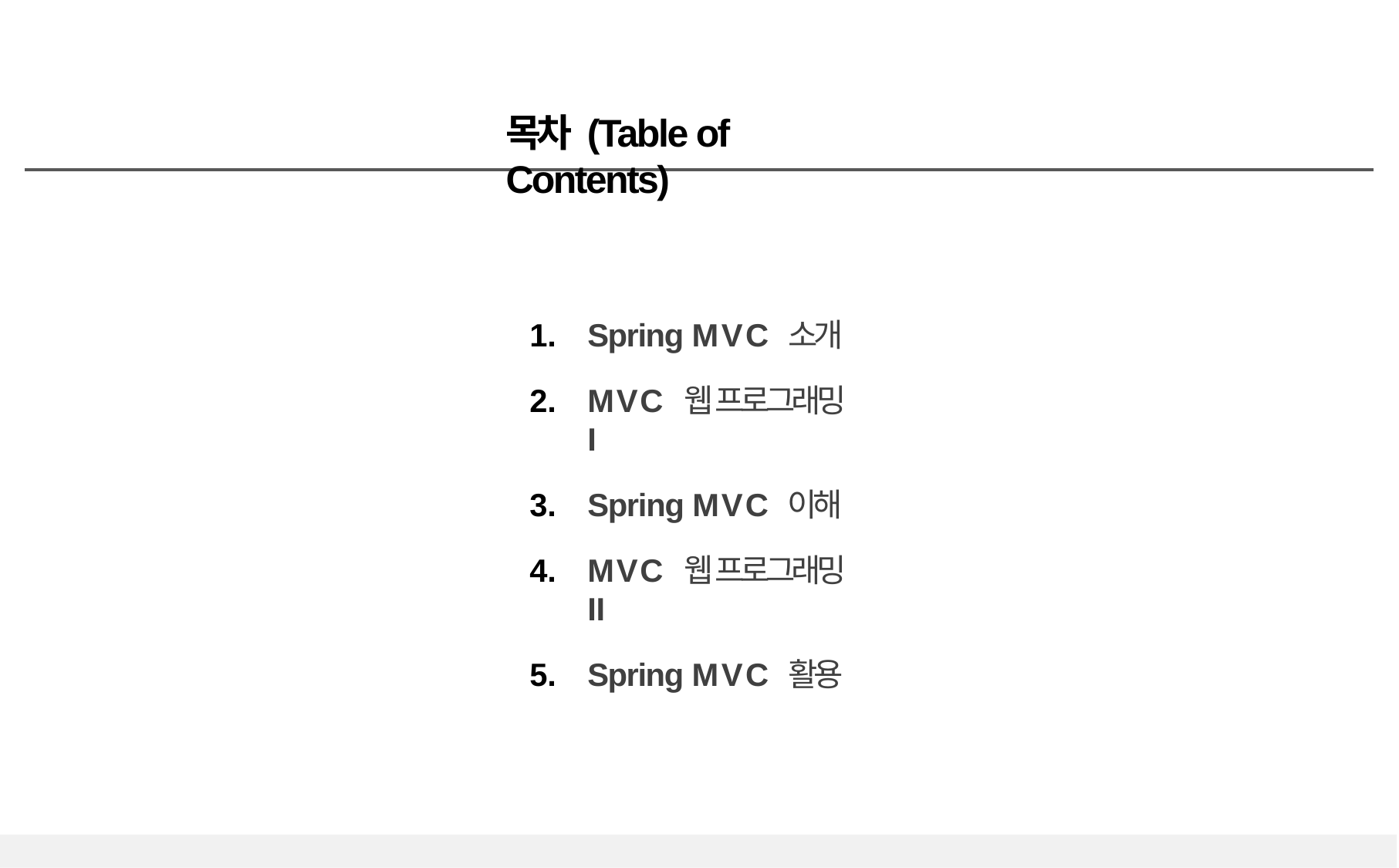

# 목차 (Table of Contents)

Spring MVC 소개
MVC 웹 프로그래밍 I
Spring MVC 이해
MVC 웹 프로그래밍 II
Spring MVC 활용